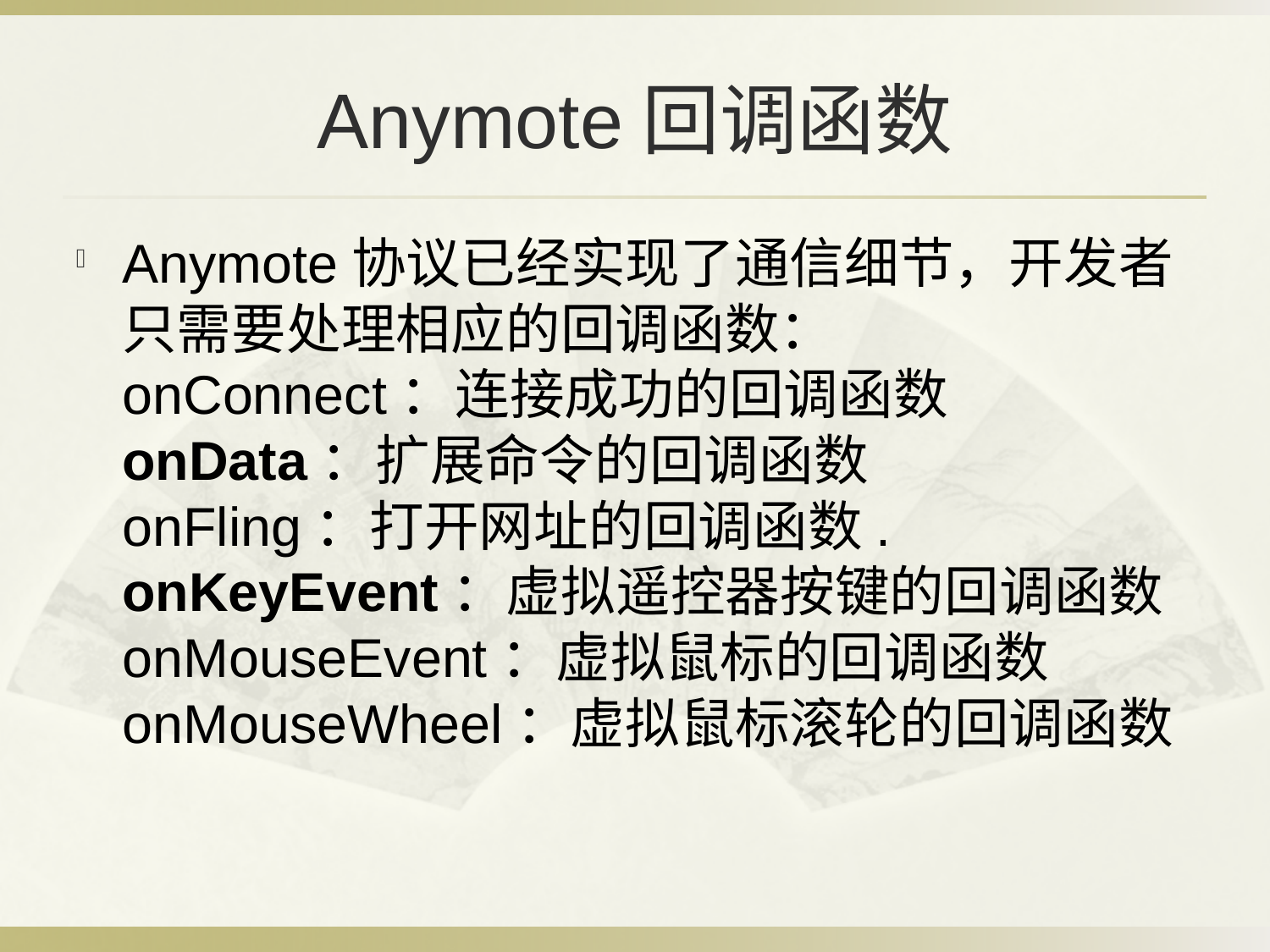

# Anymote回调函数
Anymote协议已经实现了通信细节，开发者只需要处理相应的回调函数：
onConnect：连接成功的回调函数
onData：扩展命令的回调函数
onFling：打开网址的回调函数.
onKeyEvent：虚拟遥控器按键的回调函数
onMouseEvent：虚拟鼠标的回调函数
onMouseWheel：虚拟鼠标滚轮的回调函数